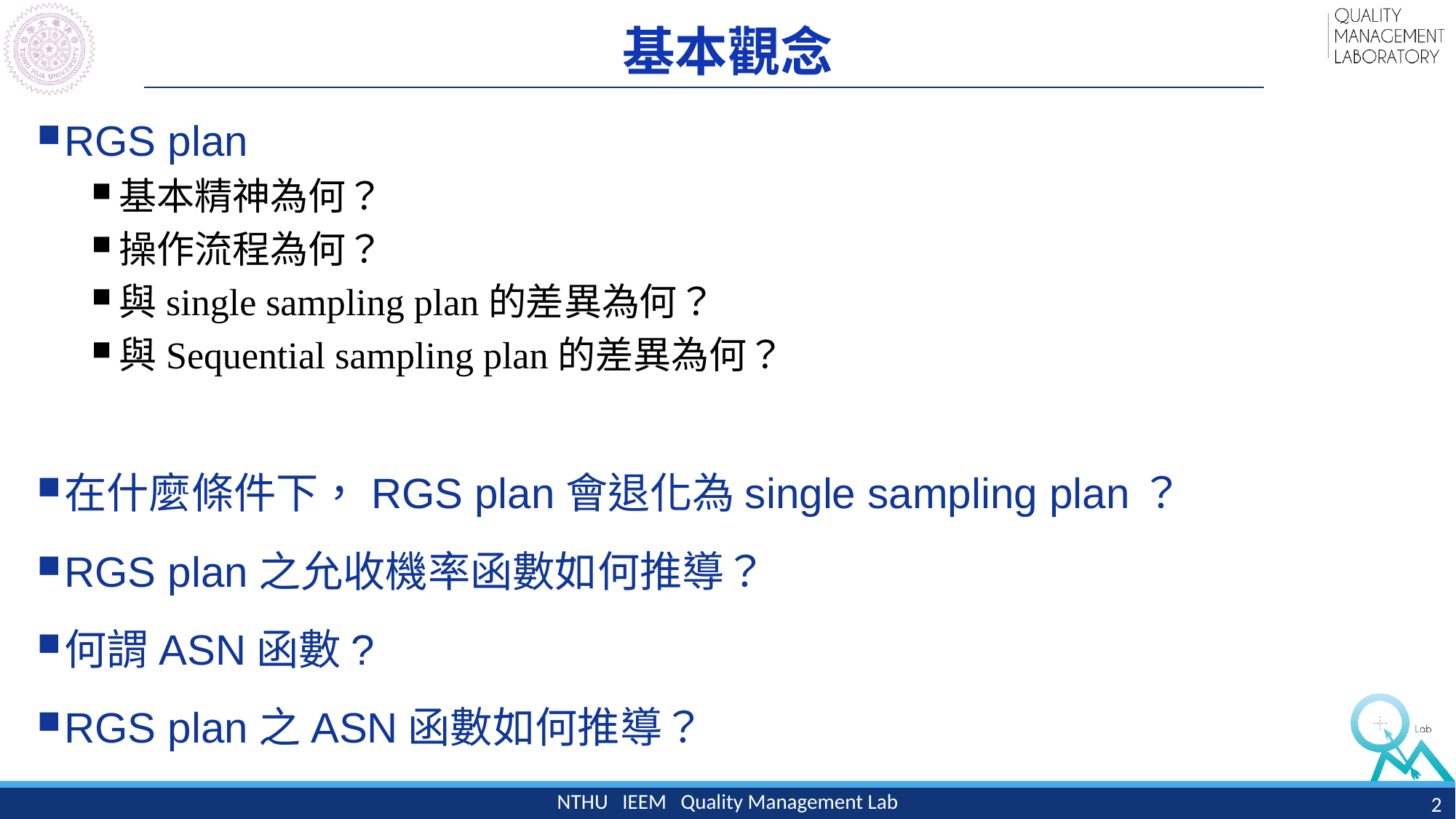

# 基本觀念
RGS plan
基本精神為何？
操作流程為何？
與single sampling plan的差異為何？
與Sequential sampling plan的差異為何？

在什麼條件下，RGS plan會退化為single sampling plan？
RGS plan之允收機率函數如何推導？
何謂ASN函數?
RGS plan之ASN函數如何推導？

2